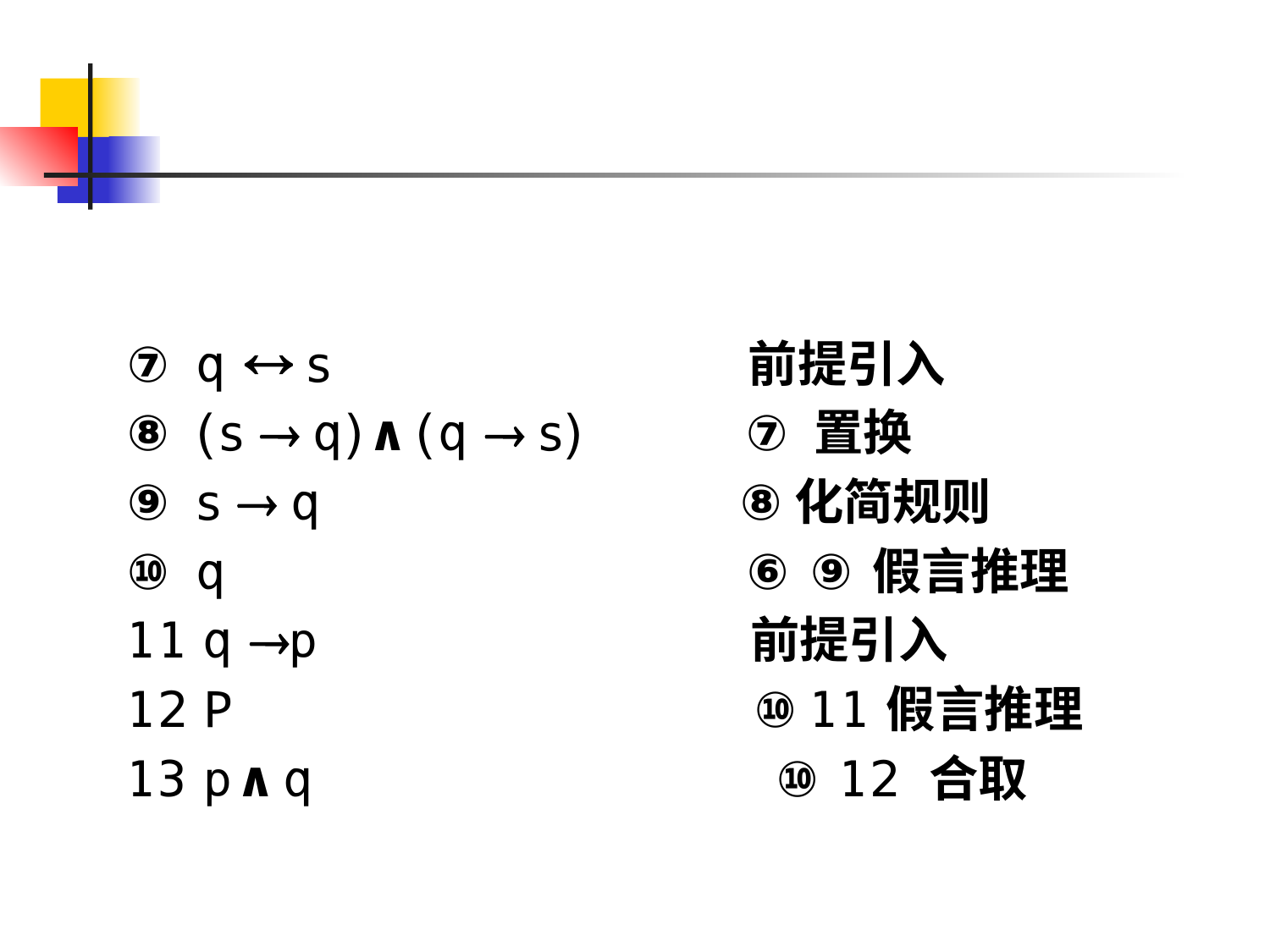

⑦  q ↔ s                            前提引入
⑧  (s → q)∧(q → s)           ⑦ 置换
⑨  s → q                             ⑧化简规则
⑩  q                                    ⑥ ⑨假言推理
11 q →p                             前提引入
12 P                                    ⑩ 11假言推理
13 p∧q                                ⑩ 12 合取